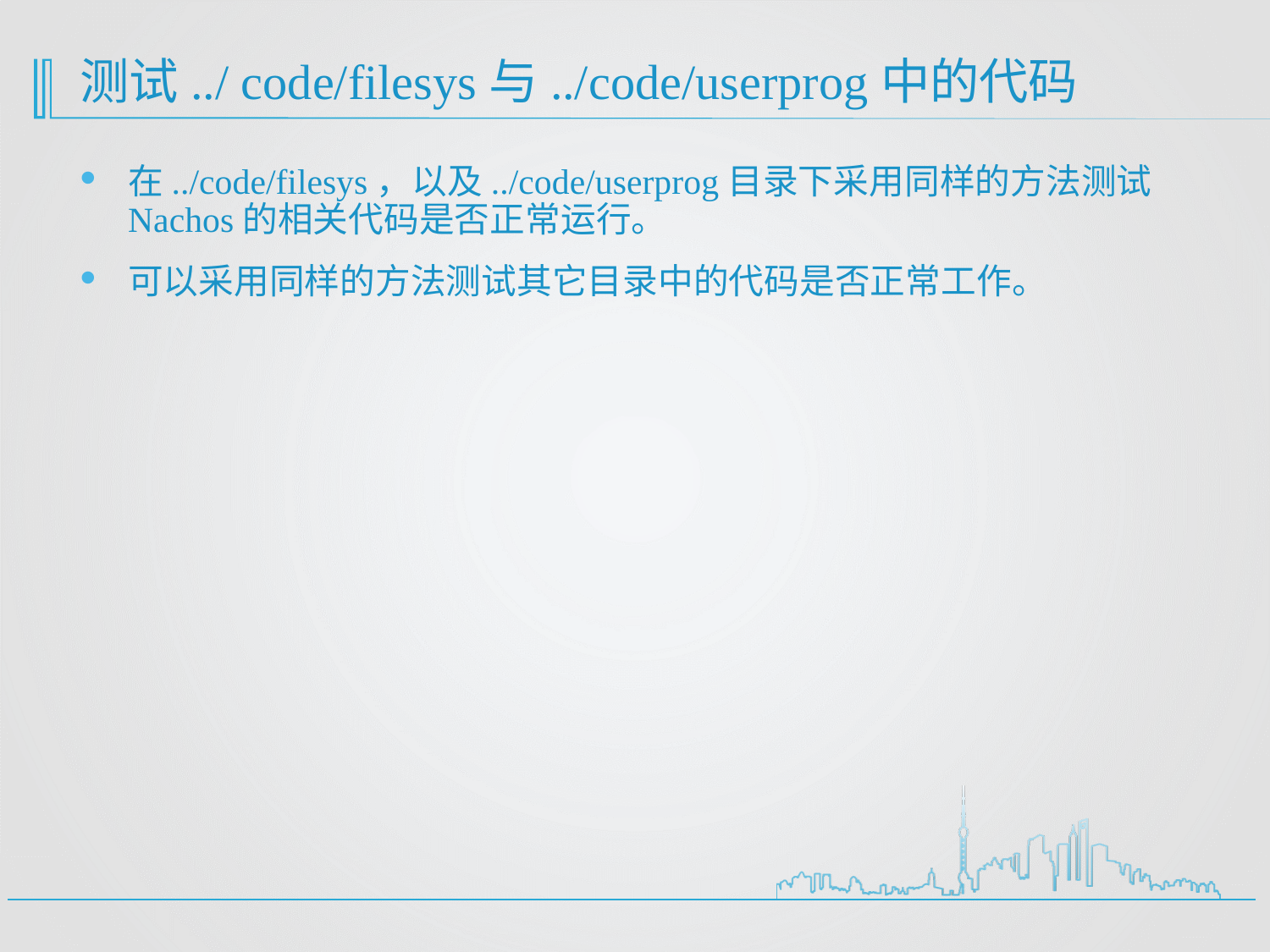

# 测试../ code/filesys与../code/userprog中的代码
在../code/filesys，以及../code/userprog目录下采用同样的方法测试Nachos的相关代码是否正常运行。
可以采用同样的方法测试其它目录中的代码是否正常工作。